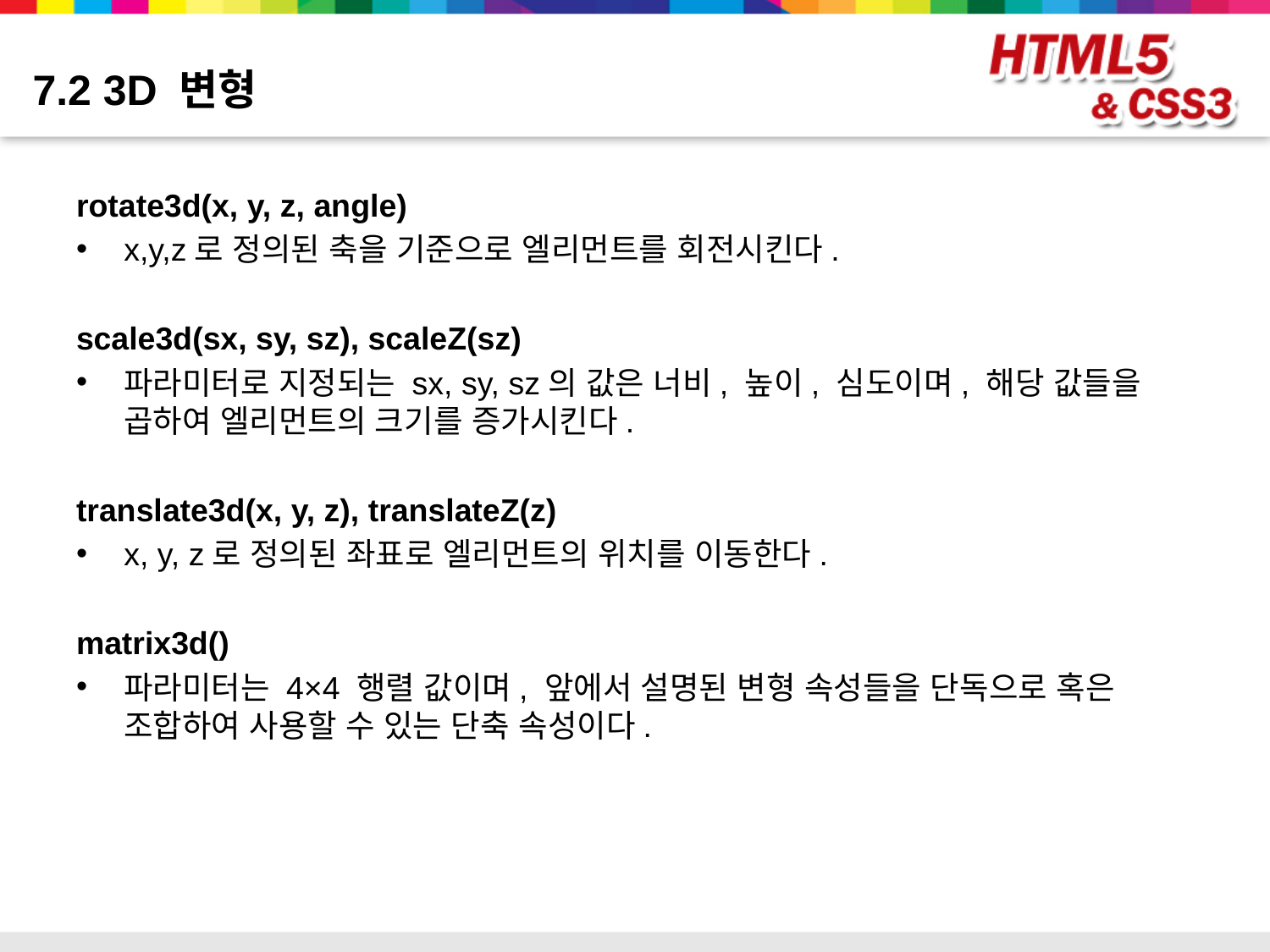

# 7.2 3D 변형
rotate3d(x, y, z, angle)
x,y,z로 정의된 축을 기준으로 엘리먼트를 회전시킨다.

scale3d(sx, sy, sz), scaleZ(sz)
파라미터로 지정되는 sx, sy, sz의 값은 너비, 높이, 심도이며, 해당 값들을 곱하여 엘리먼트의 크기를 증가시킨다.

translate3d(x, y, z), translateZ(z)
x, y, z로 정의된 좌표로 엘리먼트의 위치를 이동한다.

matrix3d()
파라미터는 4×4 행렬 값이며, 앞에서 설명된 변형 속성들을 단독으로 혹은 조합하여 사용할 수 있는 단축 속성이다.